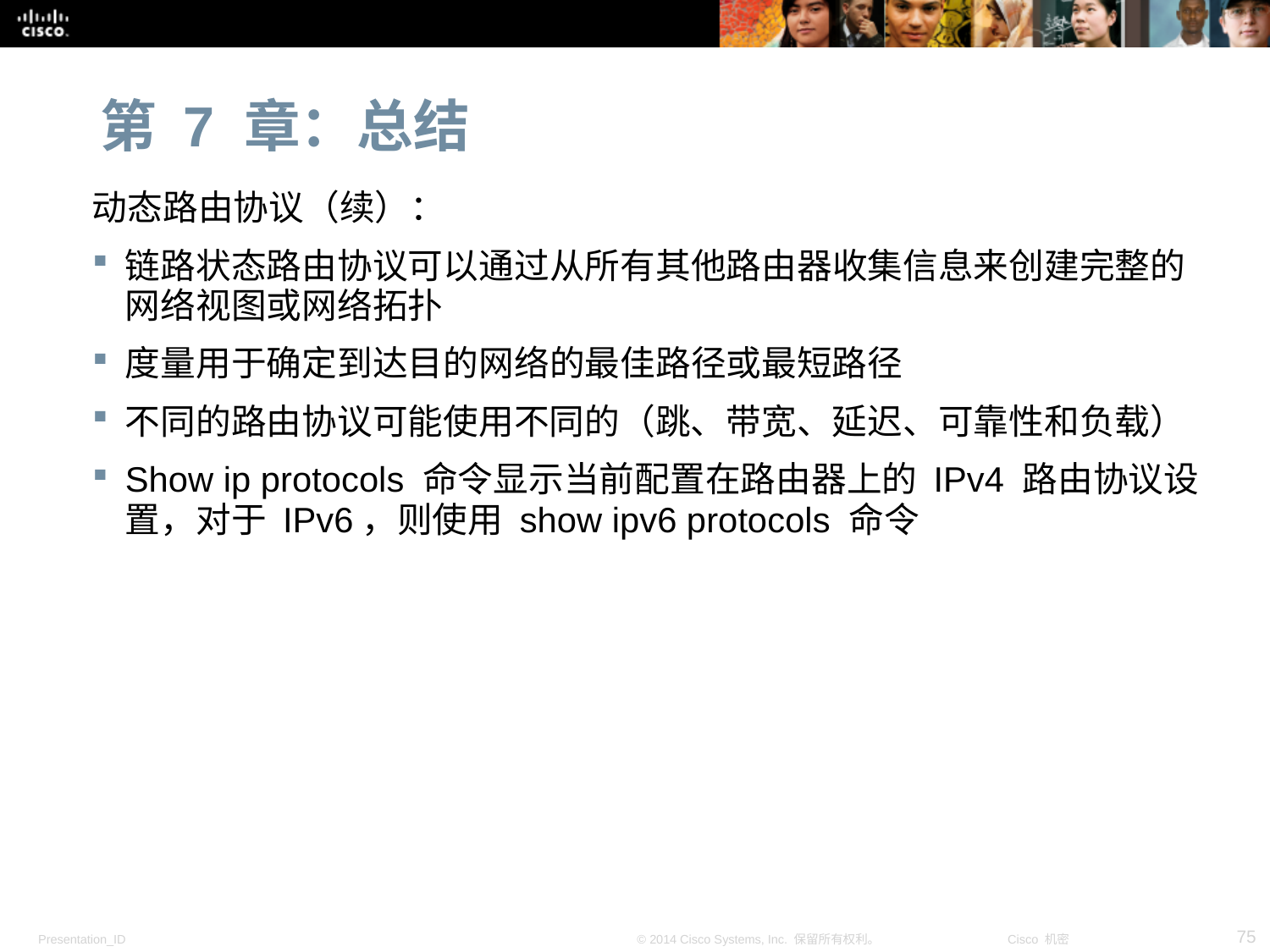

# 第 7 章：总结
动态路由协议（续）：
链路状态路由协议可以通过从所有其他路由器收集信息来创建完整的网络视图或网络拓扑
度量用于确定到达目的网络的最佳路径或最短路径
不同的路由协议可能使用不同的（跳、带宽、延迟、可靠性和负载）
Show ip protocols 命令显示当前配置在路由器上的 IPv4 路由协议设置，对于 IPv6，则使用 show ipv6 protocols 命令